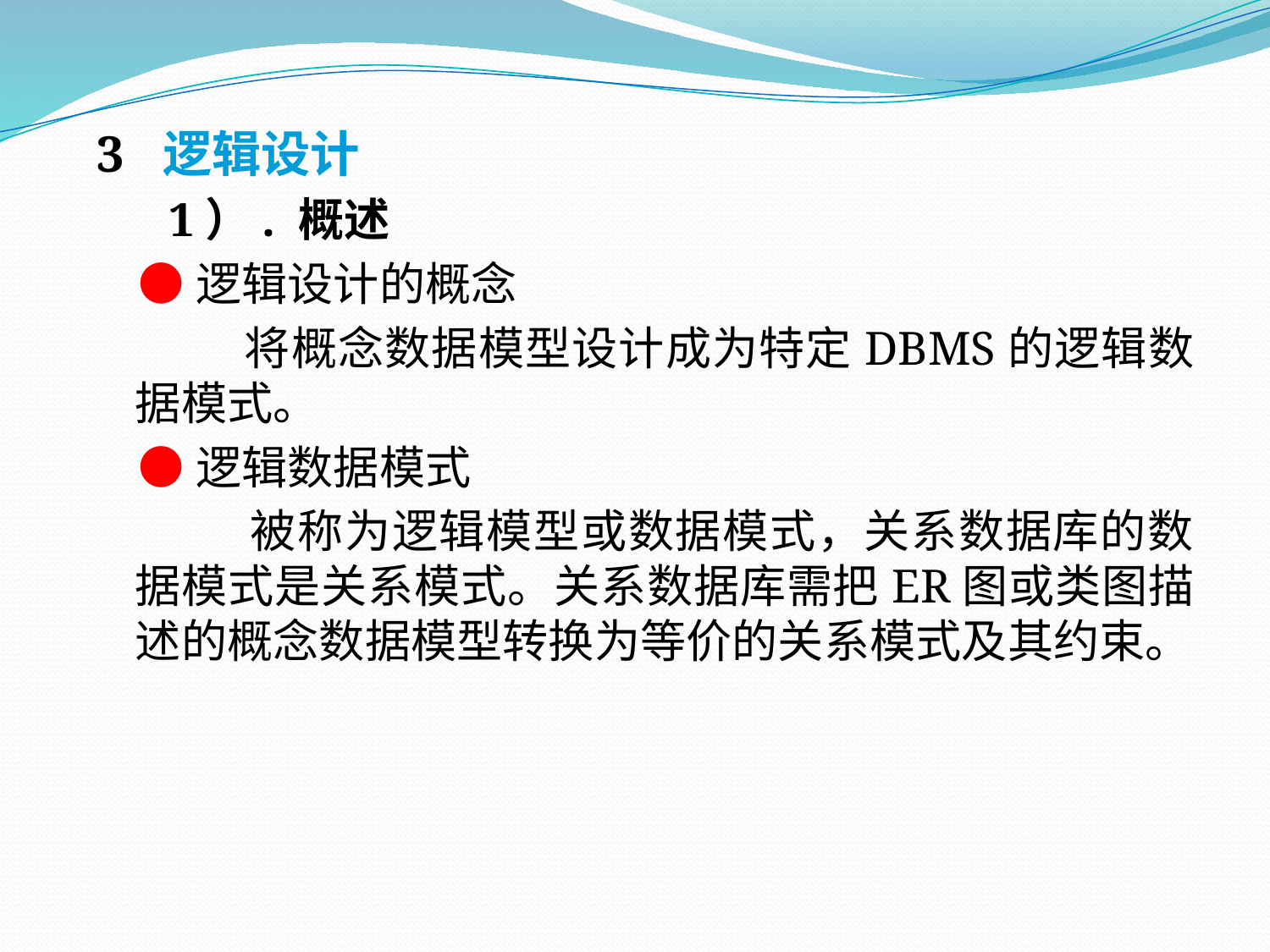

3  逻辑设计
      1）. 概述
    ●逻辑设计的概念
            将概念数据模型设计成为特定DBMS的逻辑数据模式。
    ●逻辑数据模式
            被称为逻辑模型或数据模式，关系数据库的数据模式是关系模式。关系数据库需把ER图或类图描述的概念数据模型转换为等价的关系模式及其约束。